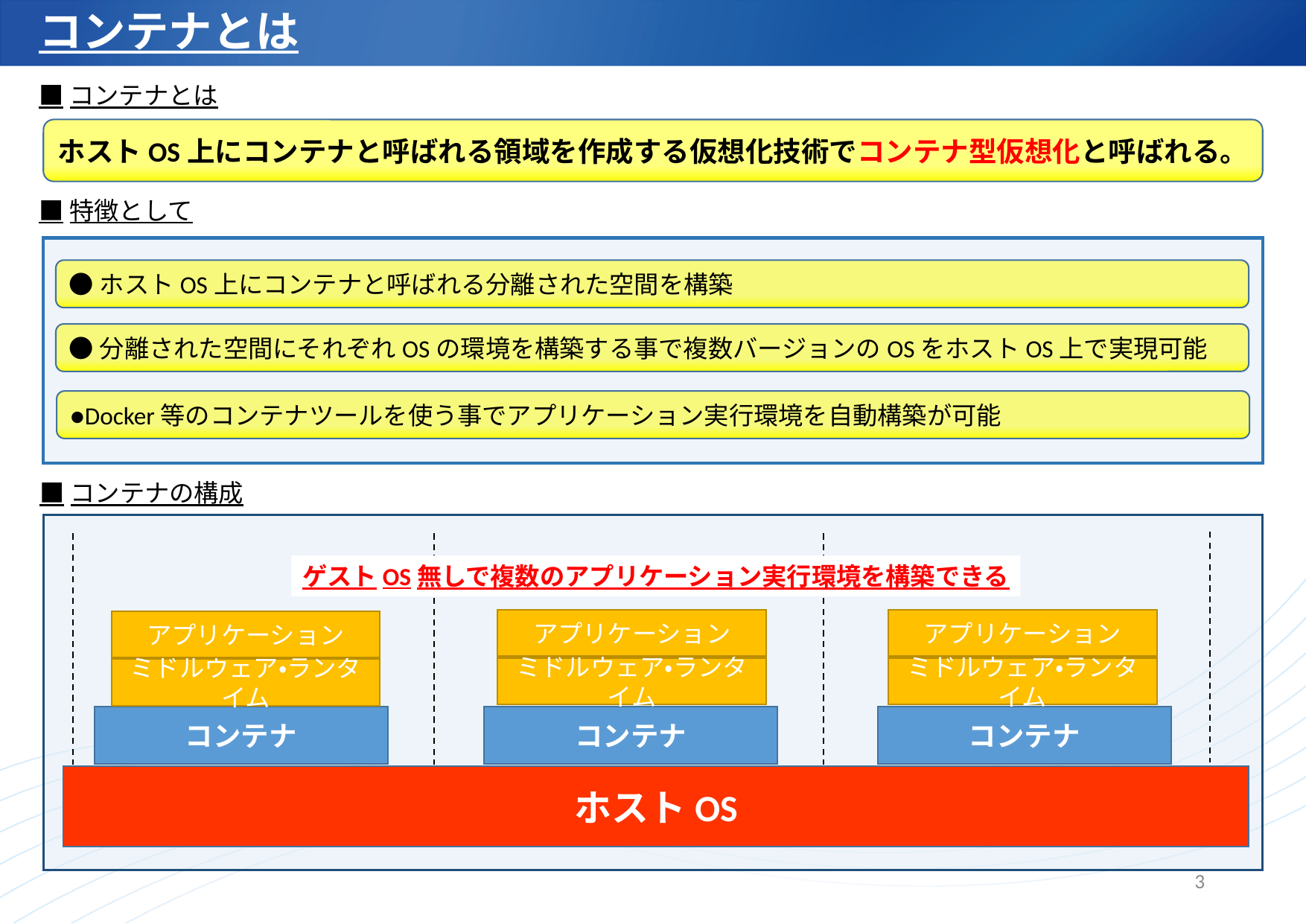

# コンテナとは
■コンテナとは
ホストOS上にコンテナと呼ばれる領域を作成する仮想化技術でコンテナ型仮想化と呼ばれる。
■特徴として

●ホストOS上にコンテナと呼ばれる分離された空間を構築
●分離された空間にそれぞれOSの環境を構築する事で複数バージョンのOSをホストOS上で実現可能
●Docker等のコンテナツールを使う事でアプリケーション実行環境を自動構築が可能
■コンテナの構成

ゲストOS無しで複数のアプリケーション実行環境を構築できる
アプリケーション
アプリケーション
アプリケーション
ミドルウェア・ランタイム
ミドルウェア・ランタイム
ミドルウェア・ランタイム
コンテナ
コンテナ
コンテナ
ホストOS
3